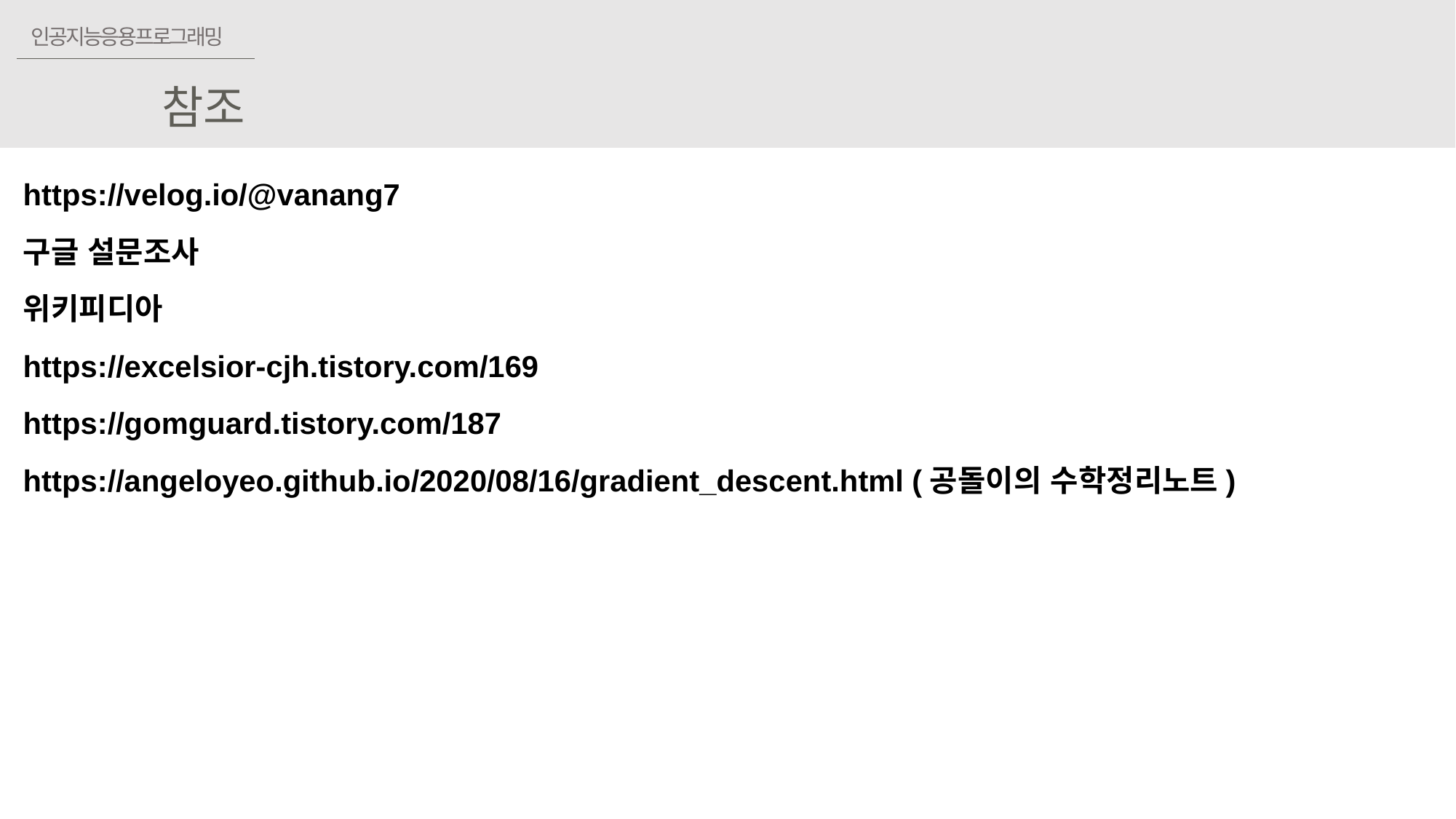

인공지능응용프로그래밍
# 참조

https://velog.io/@vanang7
구글 설문조사
위키피디아
https://excelsior-cjh.tistory.com/169
https://gomguard.tistory.com/187
https://angeloyeo.github.io/2020/08/16/gradient_descent.html (공돌이의 수학정리노트)